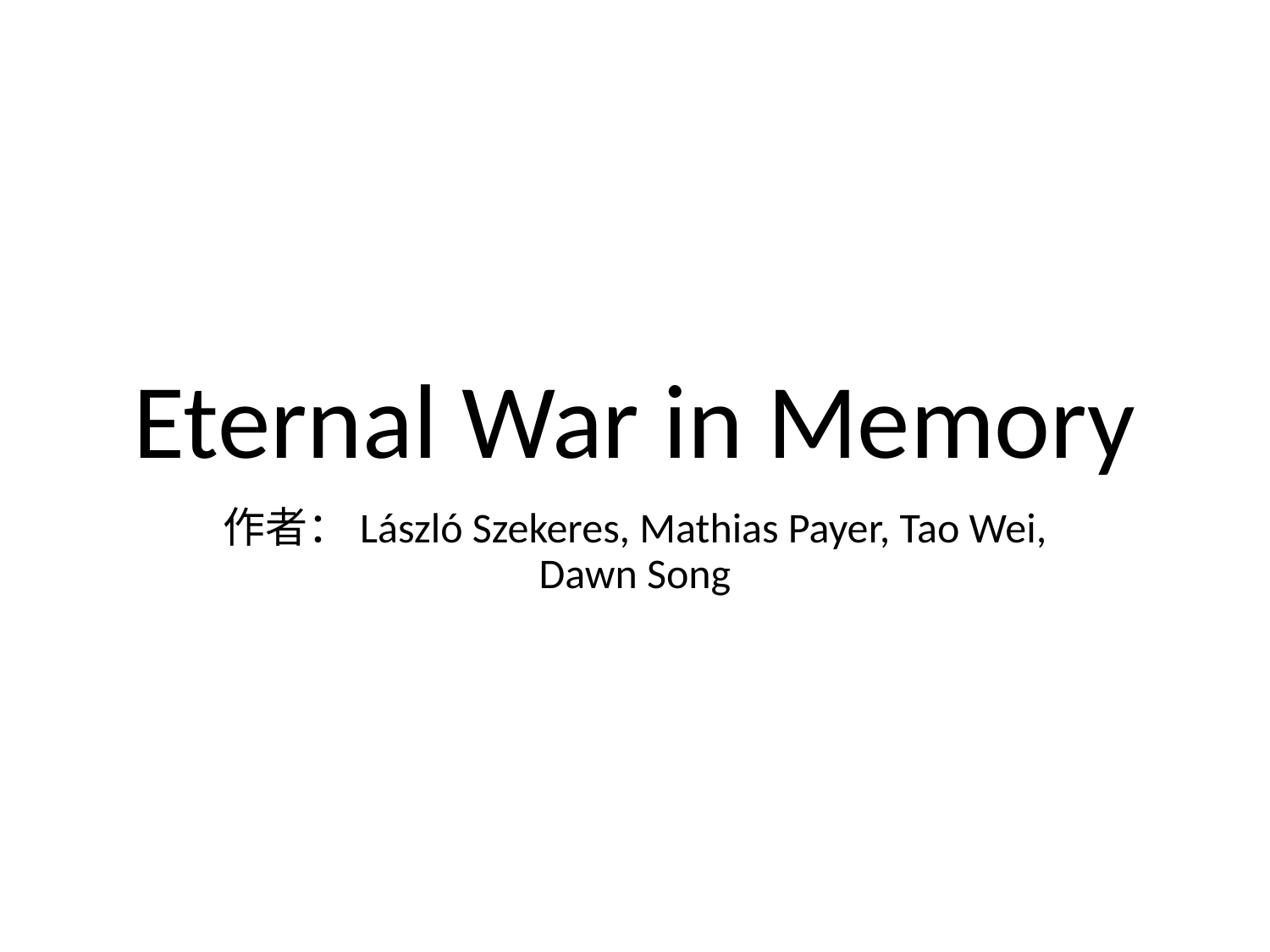

# Eternal War in Memory
作者：László Szekeres, Mathias Payer, Tao Wei, Dawn Song